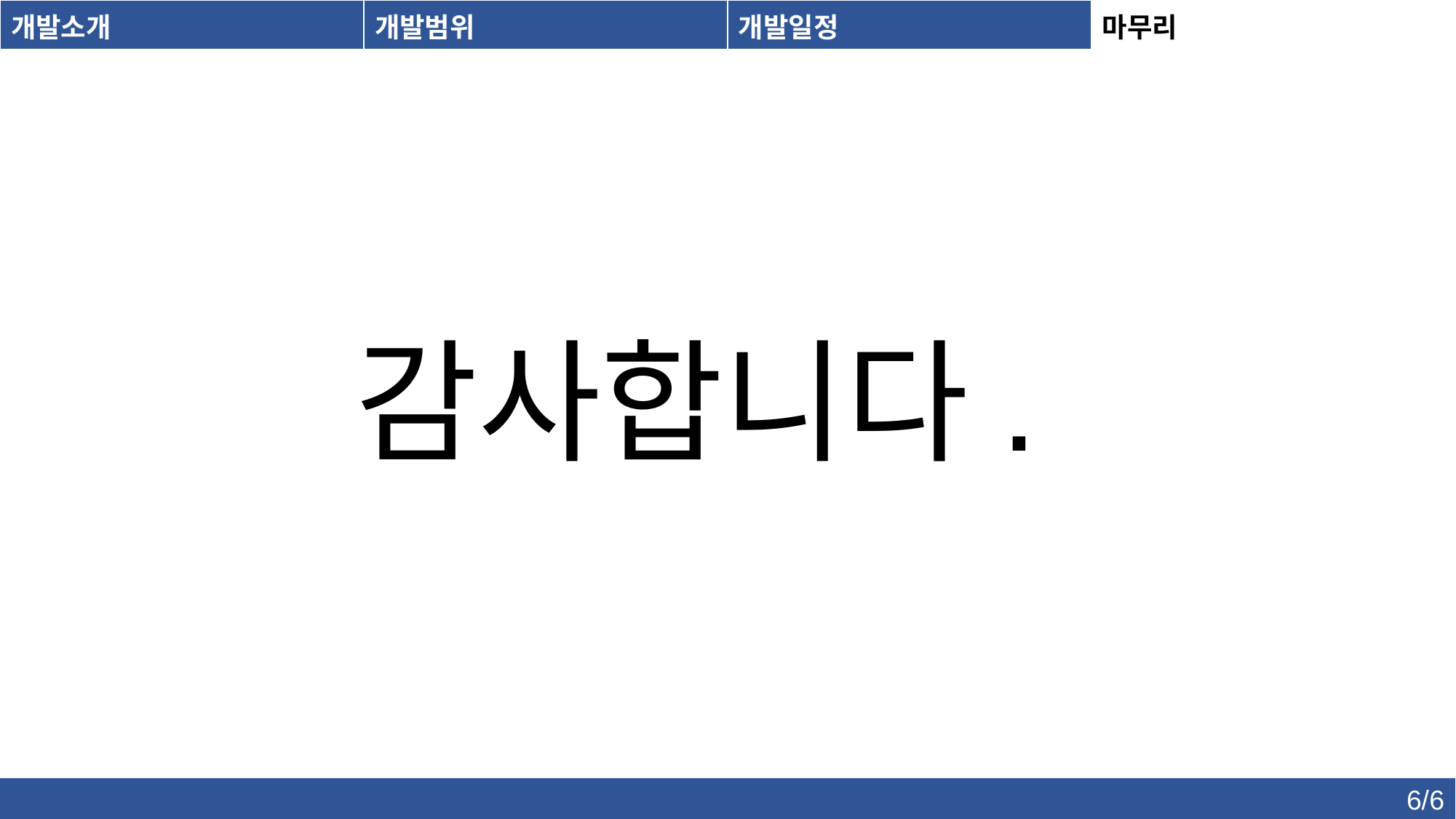

| 개발소개 | 개발범위 | 개발일정 | 마무리 |
| --- | --- | --- | --- |
감사합니다.
6/6